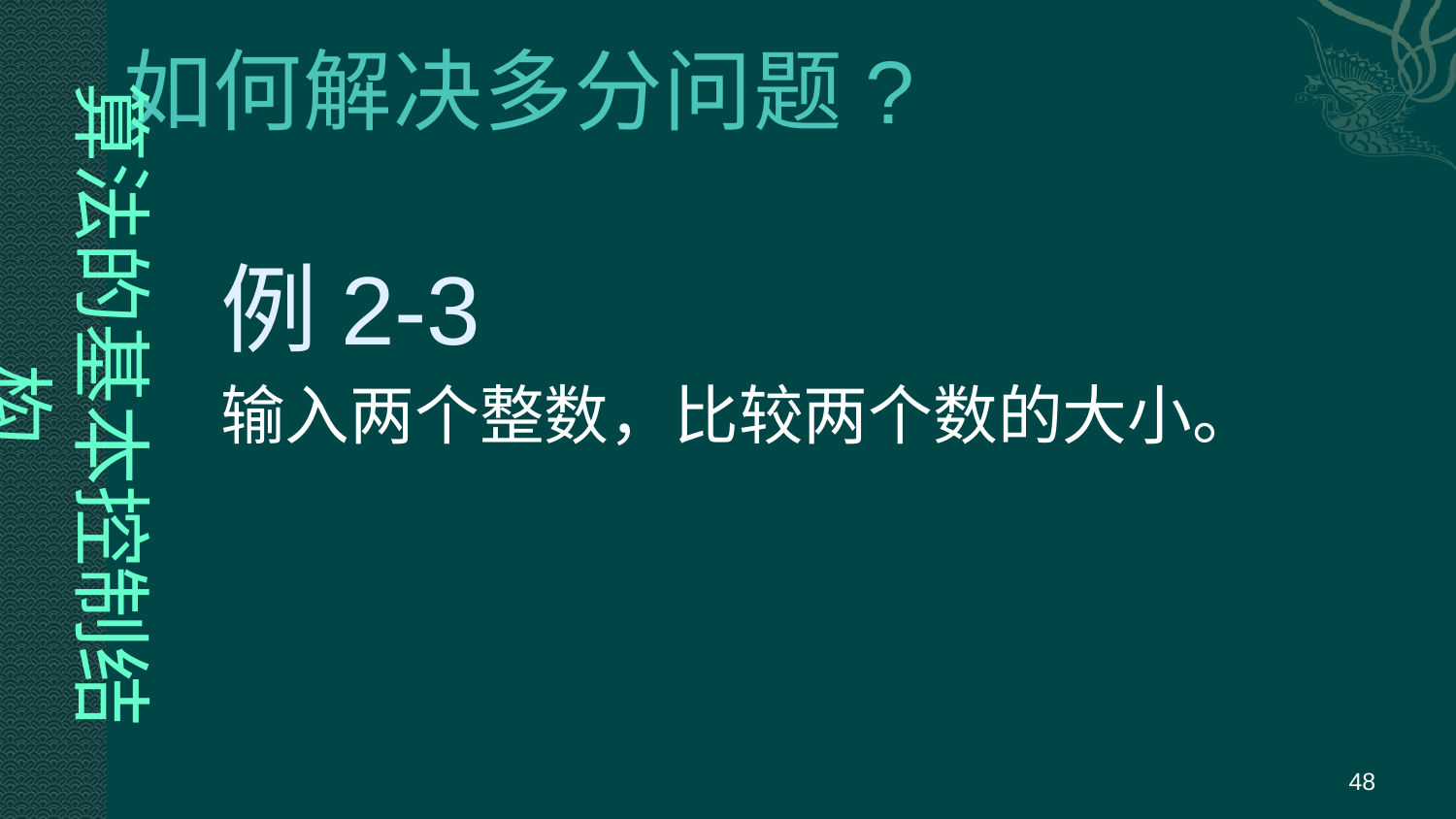

# 如何解决多分问题?
算法的基本控制结构
例2-3
输入两个整数，比较两个数的大小。
48